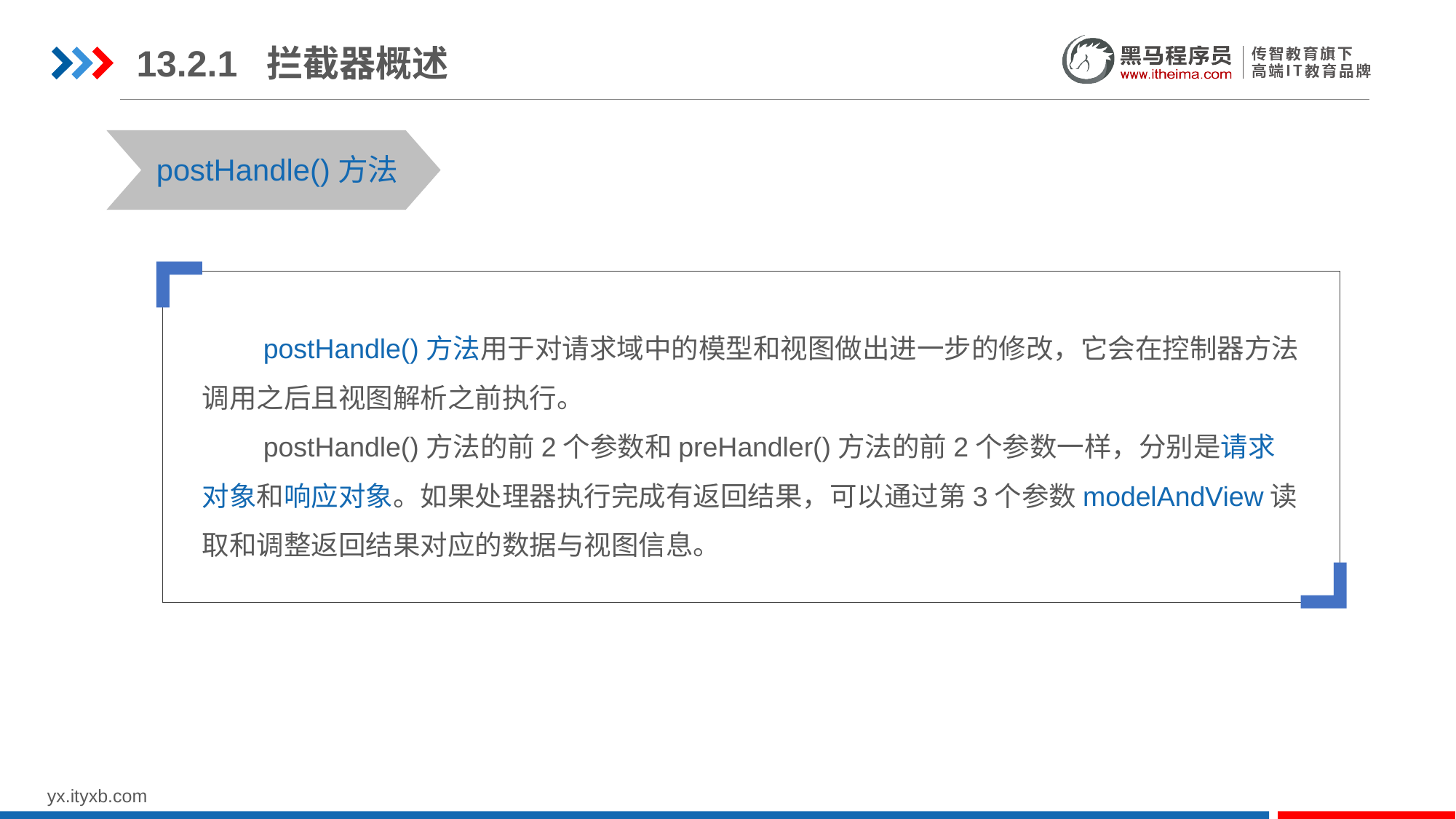

13.2.1  拦截器概述

postHandle()方法

        postHandle()方法用于对请求域中的模型和视图做出进一步的修改，它会在控制器方法调用之后且视图解析之前执行。
        postHandle()方法的前2个参数和preHandler()方法的前2个参数一样，分别是请求对象和响应对象。如果处理器执行完成有返回结果，可以通过第3个参数modelAndView读取和调整返回结果对应的数据与视图信息。